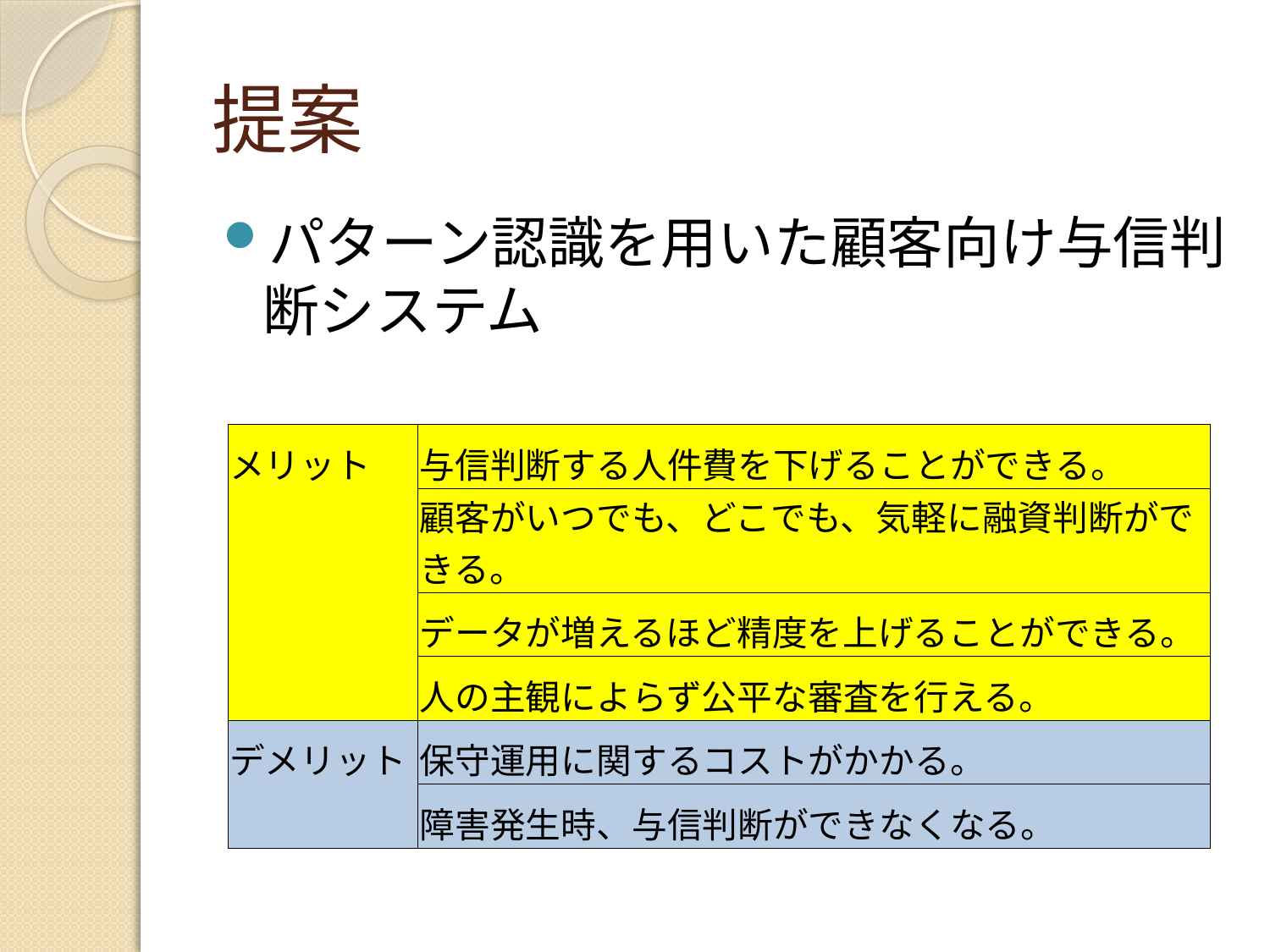

# 提案
パターン認識を用いた顧客向け与信判断システム
| メリット | 与信判断する人件費を下げることができる。 |
| --- | --- |
|  | 顧客がいつでも、どこでも、気軽に融資判断ができる。 |
|  | データが増えるほど精度を上げることができる。 |
|  | 人の主観によらず公平な審査を行える。 |
| デメリット | 保守運用に関するコストがかかる。 |
|  | 障害発生時、与信判断ができなくなる。 |